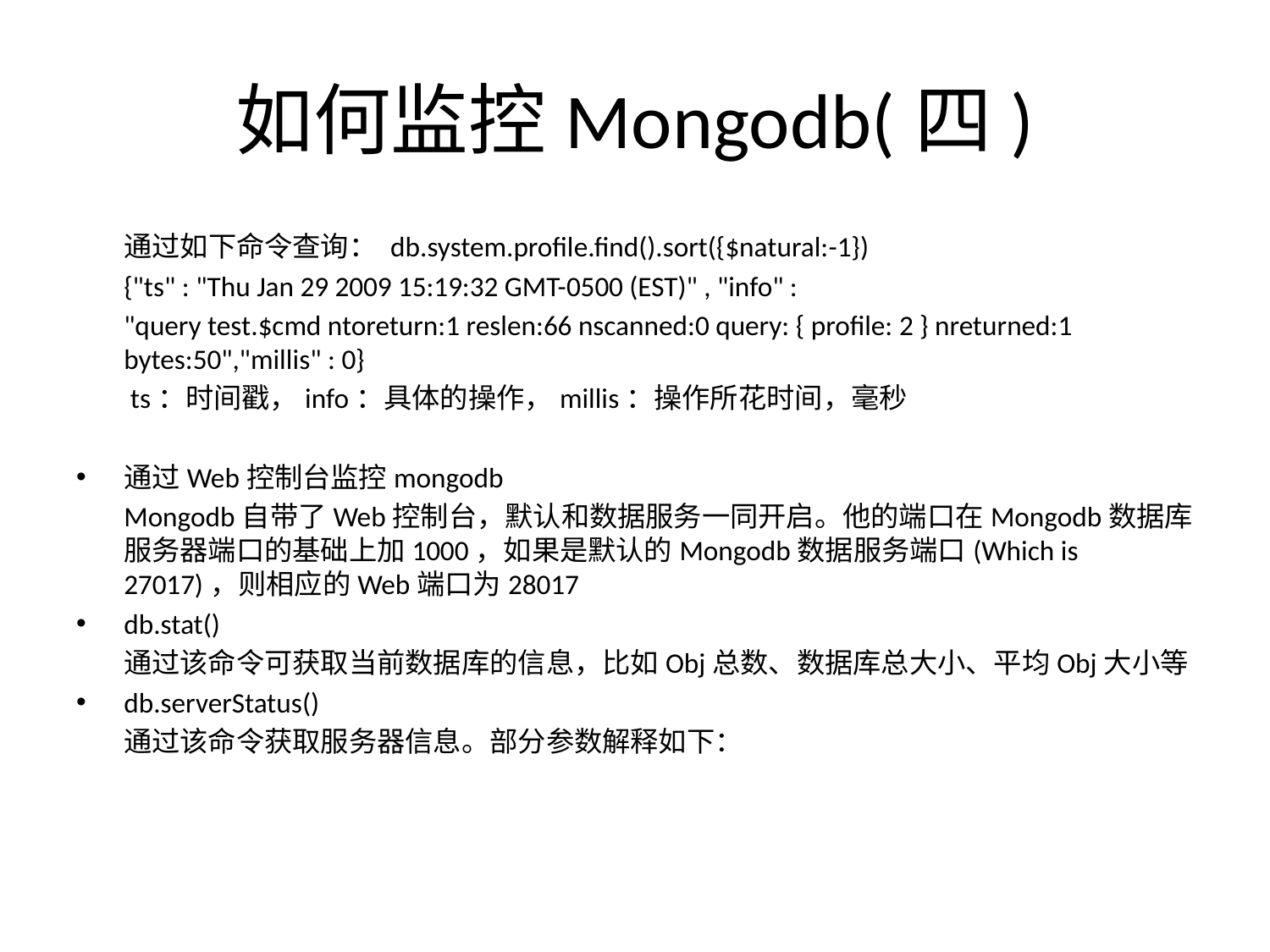

# 如何监控Mongodb(四)
	通过如下命令查询： db.system.profile.find().sort({$natural:-1})
	{"ts" : "Thu Jan 29 2009 15:19:32 GMT-0500 (EST)" , "info" :
	"query test.$cmd ntoreturn:1 reslen:66 nscanned:0 query: { profile: 2 } nreturned:1 bytes:50","millis" : 0}
	 ts：时间戳，info：具体的操作，millis：操作所花时间，毫秒

通过Web控制台监控mongodb
	Mongodb自带了Web控制台，默认和数据服务一同开启。他的端口在Mongodb数据库服务器端口的基础上加1000，如果是默认的Mongodb数据服务端口(Which is 27017)，则相应的Web端口为28017
db.stat()
	通过该命令可获取当前数据库的信息，比如Obj总数、数据库总大小、平均Obj大小等
db.serverStatus()
	通过该命令获取服务器信息。部分参数解释如下：